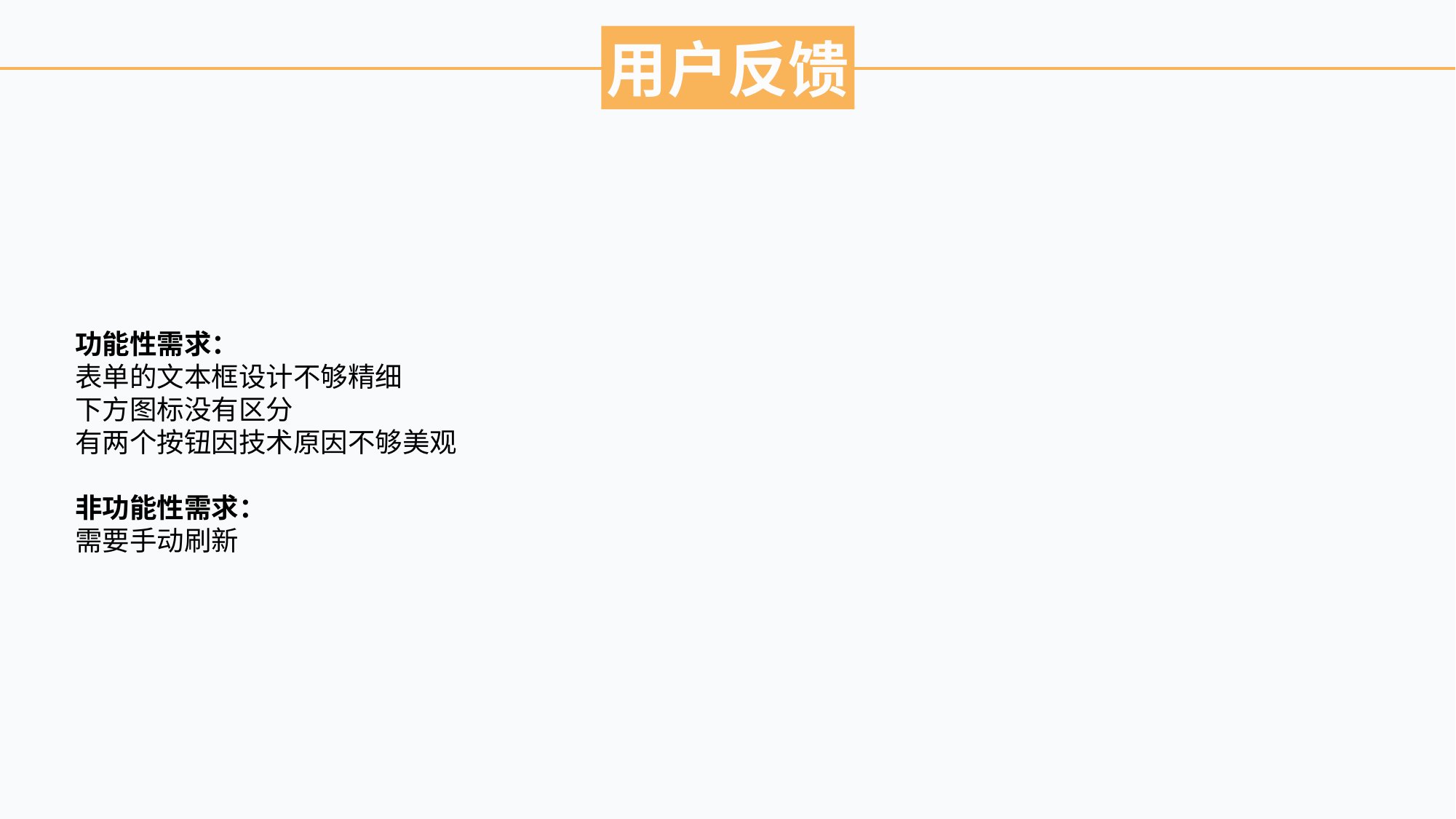

用户反馈

功能性需求：
表单的文本框设计不够精细
下方图标没有区分
有两个按钮因技术原因不够美观

非功能性需求：
需要手动刷新